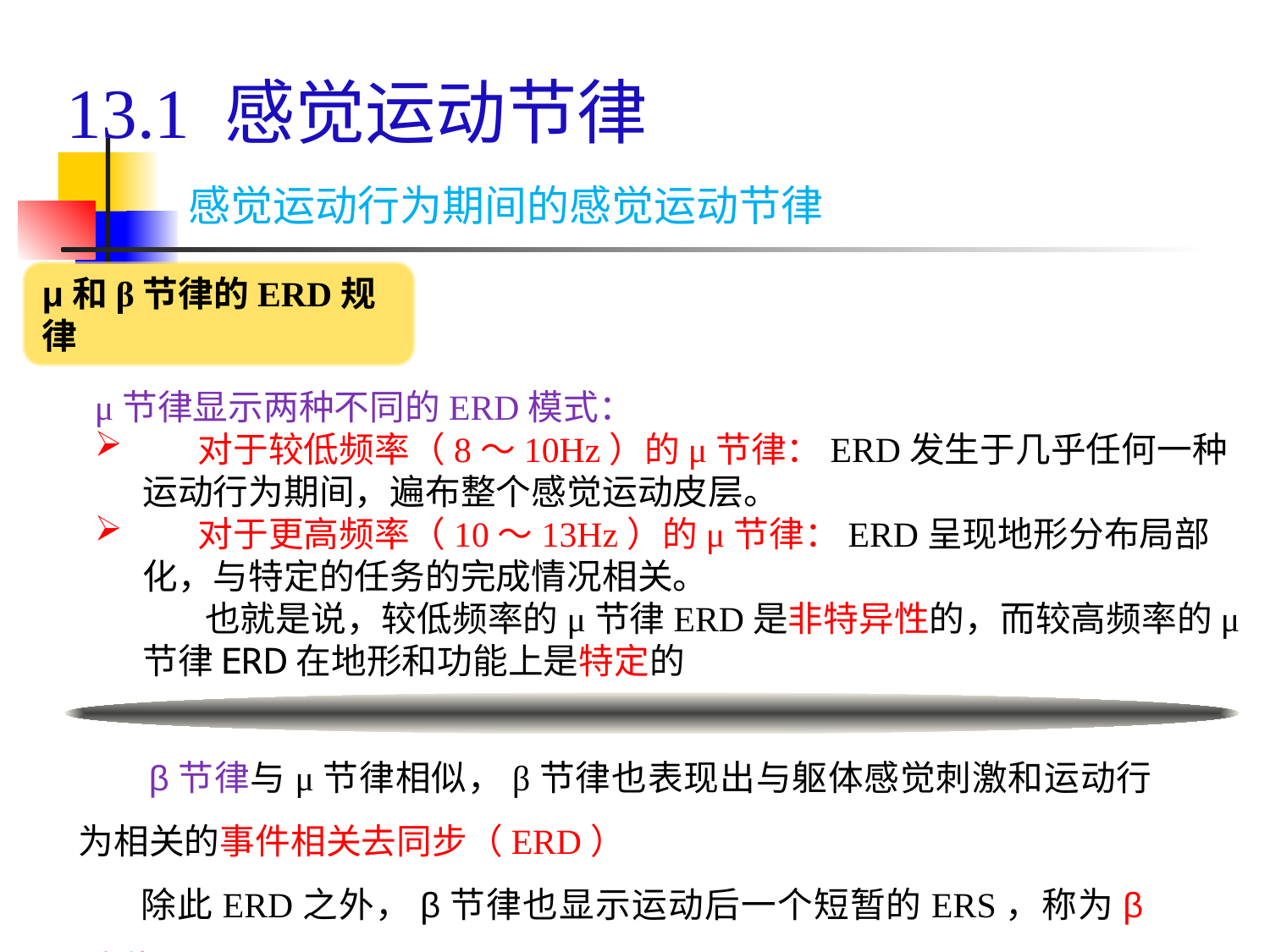

# 13.1 感觉运动节律
感觉运动行为期间的感觉运动节律
μ和β节律的ERD规律
μ节律显示两种不同的ERD模式：
      对于较低频率（8～10Hz）的μ节律：ERD发生于几乎任何一种运动行为期间，遍布整个感觉运动皮层。
      对于更高频率（10～13Hz）的μ节律：ERD呈现地形分布局部化，与特定的任务的完成情况相关。
             也就是说，较低频率的μ节律ERD是非特异性的，而较高频率的μ 节律ERD在地形和功能上是特定的

        β节律与μ节律相似，β节律也表现出与躯体感觉刺激和运动行为相关的事件相关去同步（ERD）
      除此ERD之外，β节律也显示运动后一个短暂的ERS，称为β反弹